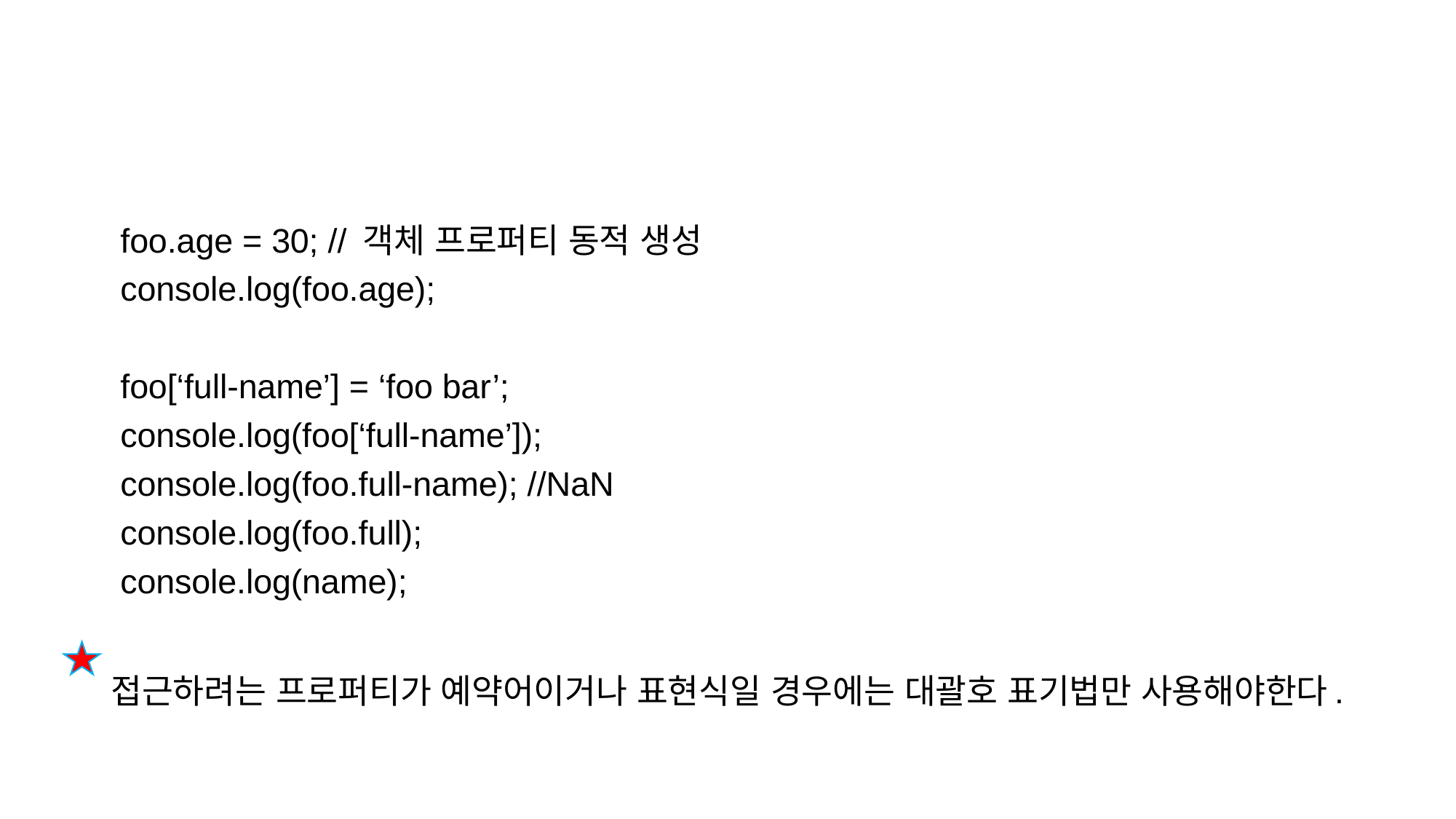

foo.age = 30; // 객체 프로퍼티 동적 생성
 console.log(foo.age);

 foo[‘full-name’] = ‘foo bar’;
 console.log(foo[‘full-name’]);
 console.log(foo.full-name); //NaN
 console.log(foo.full);
 console.log(name);

접근하려는 프로퍼티가 예약어이거나 표현식일 경우에는 대괄호 표기법만 사용해야한다.